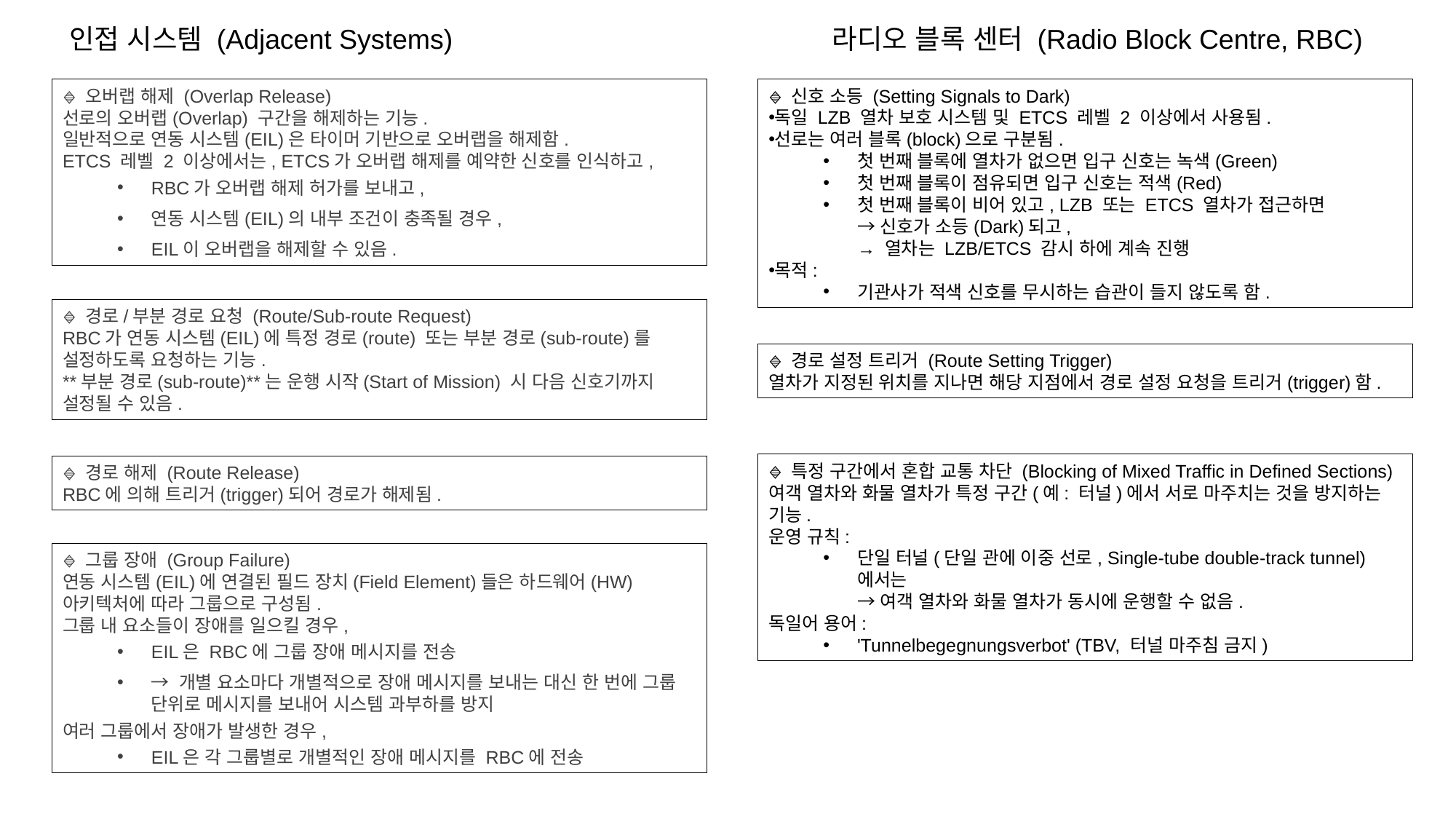

인접 시스템 (Adjacent Systems)
라디오 블록 센터 (Radio Block Centre, RBC)
🔹 오버랩 해제 (Overlap Release)
선로의 오버랩(Overlap) 구간을 해제하는 기능.
일반적으로 연동 시스템(EIL)은 타이머 기반으로 오버랩을 해제함.
ETCS 레벨 2 이상에서는, ETCS가 오버랩 해제를 예약한 신호를 인식하고,
RBC가 오버랩 해제 허가를 보내고,
연동 시스템(EIL)의 내부 조건이 충족될 경우,
EIL이 오버랩을 해제할 수 있음.
🔹 신호 소등 (Setting Signals to Dark)
독일 LZB 열차 보호 시스템 및 ETCS 레벨 2 이상에서 사용됨.
선로는 여러 블록(block)으로 구분됨.
첫 번째 블록에 열차가 없으면 입구 신호는 녹색(Green)
첫 번째 블록이 점유되면 입구 신호는 적색(Red)
첫 번째 블록이 비어 있고, LZB 또는 ETCS 열차가 접근하면
→ 신호가 소등(Dark)되고,
→ 열차는 LZB/ETCS 감시 하에 계속 진행
목적:
기관사가 적색 신호를 무시하는 습관이 들지 않도록 함.
🔹 경로/부분 경로 요청 (Route/Sub-route Request)
RBC가 연동 시스템(EIL)에 특정 경로(route) 또는 부분 경로(sub-route)를 설정하도록 요청하는 기능.
**부분 경로(sub-route)**는 운행 시작(Start of Mission) 시 다음 신호기까지 설정될 수 있음.
🔹 경로 설정 트리거 (Route Setting Trigger)
열차가 지정된 위치를 지나면 해당 지점에서 경로 설정 요청을 트리거(trigger)함.
🔹 특정 구간에서 혼합 교통 차단 (Blocking of Mixed Traffic in Defined Sections)
여객 열차와 화물 열차가 특정 구간(예: 터널)에서 서로 마주치는 것을 방지하는 기능.
운영 규칙:
단일 터널(단일 관에 이중 선로, Single-tube double-track tunnel)에서는
→ 여객 열차와 화물 열차가 동시에 운행할 수 없음.
독일어 용어:
'Tunnelbegegnungsverbot' (TBV, 터널 마주침 금지)
🔹 경로 해제 (Route Release)
RBC에 의해 트리거(trigger)되어 경로가 해제됨.
🔹 그룹 장애 (Group Failure)
연동 시스템(EIL)에 연결된 필드 장치(Field Element)들은 하드웨어(HW) 아키텍처에 따라 그룹으로 구성됨.
그룹 내 요소들이 장애를 일으킬 경우,
EIL은 RBC에 그룹 장애 메시지를 전송
→ 개별 요소마다 개별적으로 장애 메시지를 보내는 대신 한 번에 그룹 단위로 메시지를 보내어 시스템 과부하를 방지
여러 그룹에서 장애가 발생한 경우,
EIL은 각 그룹별로 개별적인 장애 메시지를 RBC에 전송